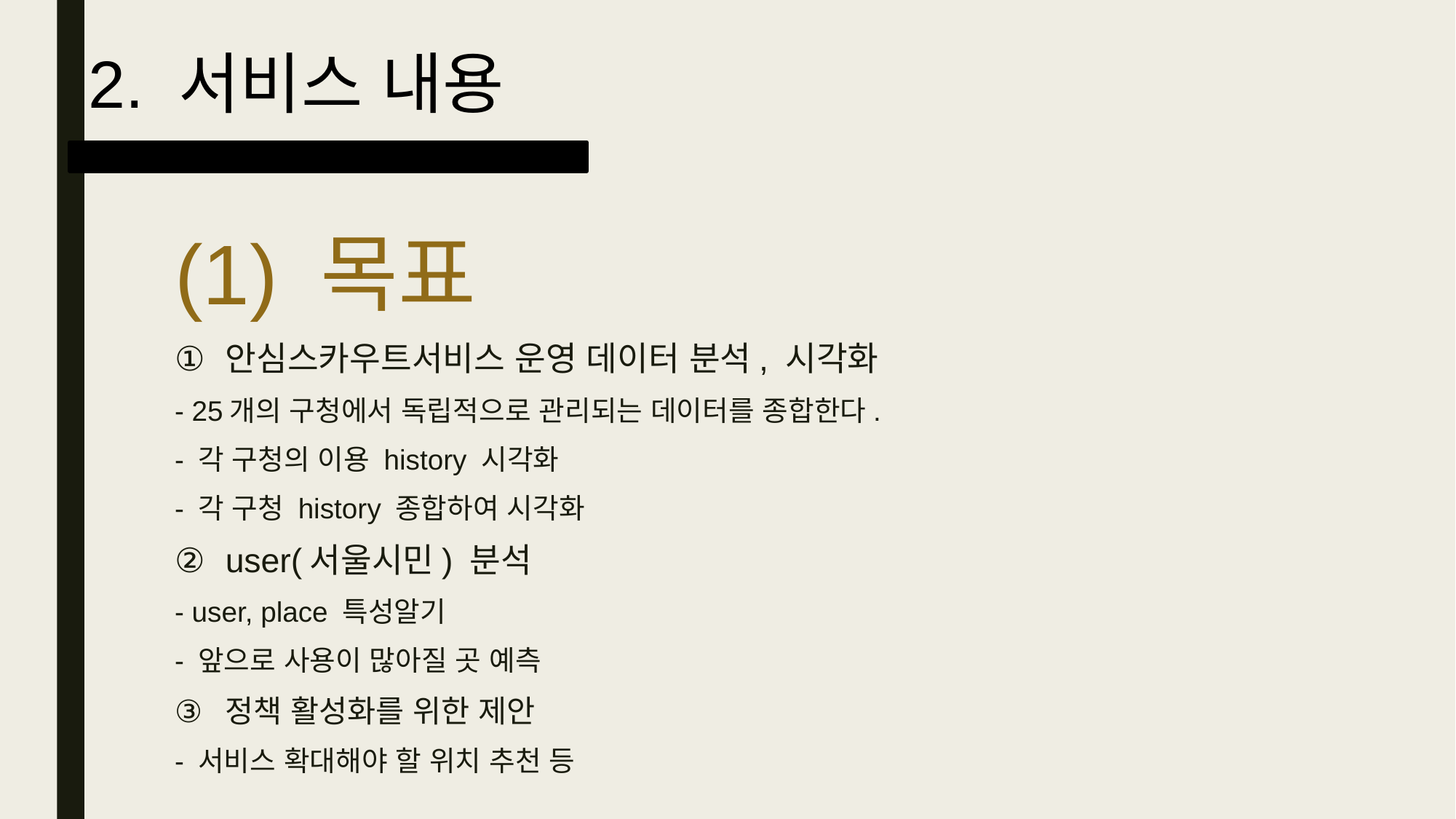

2. 서비스 내용

(1) 목표
안심스카우트서비스 운영 데이터 분석, 시각화
- 25개의 구청에서 독립적으로 관리되는 데이터를 종합한다.
- 각 구청의 이용 history 시각화
- 각 구청 history 종합하여 시각화
user(서울시민) 분석
- user, place 특성알기
- 앞으로 사용이 많아질 곳 예측
정책 활성화를 위한 제안
- 서비스 확대해야 할 위치 추천 등